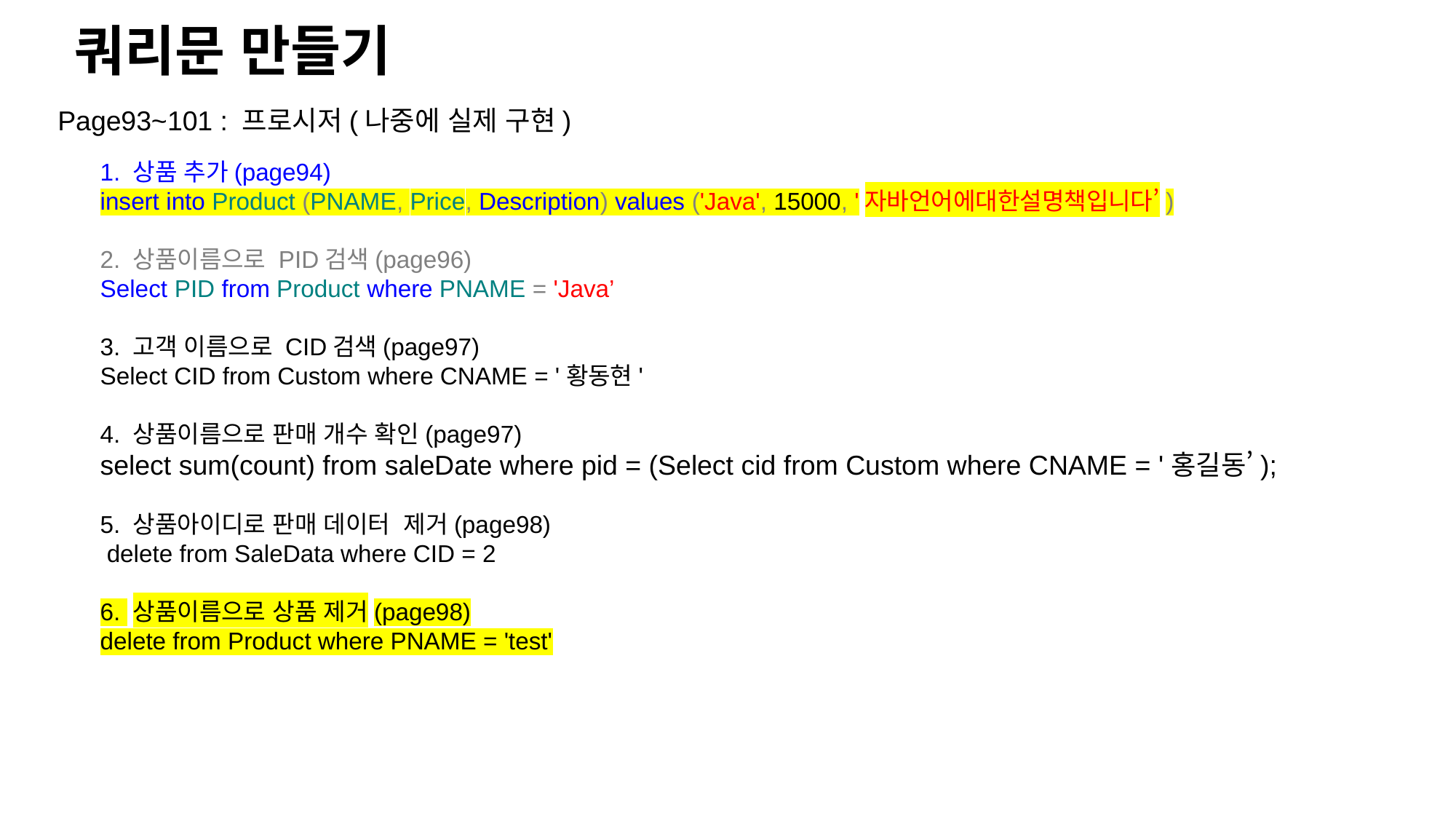

쿼리문 만들기
Page93~101 : 프로시저(나중에 실제 구현)
1. 상품 추가(page94)
insert into Product (PNAME, Price, Description) values ('Java', 15000, '자바언어에대한설명책입니다’)

2. 상품이름으로 PID검색(page96)
Select PID from Product where PNAME = 'Java’

3. 고객 이름으로 CID검색(page97)
Select CID from Custom where CNAME = '황동현'

4. 상품이름으로 판매 개수 확인(page97)
select sum(count) from saleDate where pid = (Select cid from Custom where CNAME = '홍길동’);

5. 상품아이디로 판매 데이터  제거(page98)
 delete from SaleData where CID = 2

6. 상품이름으로 상품 제거(page98)
delete from Product where PNAME = 'test'